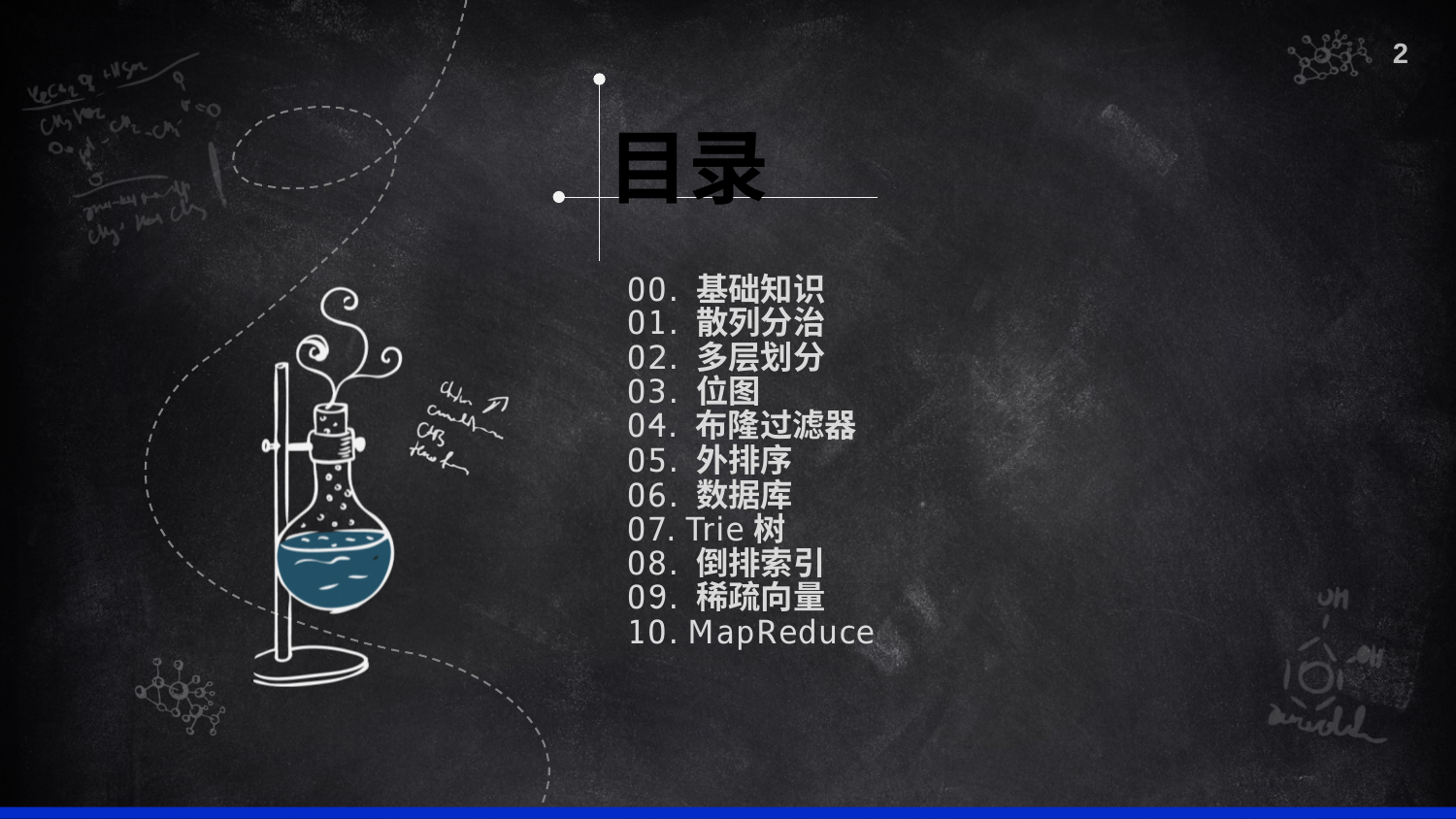

目录
00. 基础知识
01. 散列分治
02. 多层划分
03. 位图
04. 布隆过滤器
05. 外排序
06. 数据库
07. Trie树
08. 倒排索引
09. 稀疏向量
10. MapReduce